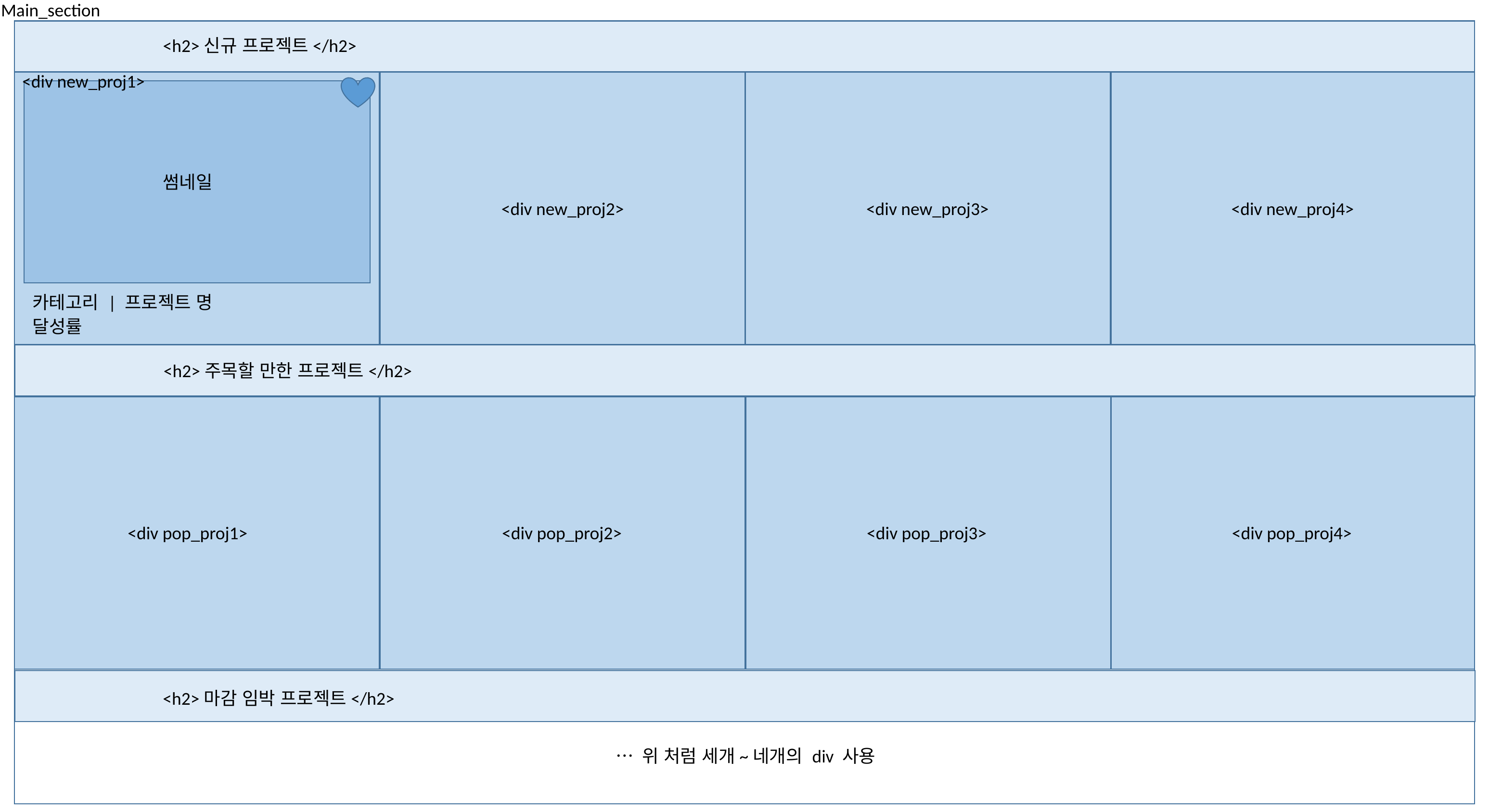

Main_section

<h2>신규 프로젝트</h2>
<div new_proj1>

썸네일
<div new_proj2>
<div new_proj3>
<div new_proj4>
카테고리 | 프로젝트 명
달성률

<h2>주목할 만한 프로젝트</h2>

<div pop_proj1>
<div pop_proj2>
<div pop_proj3>
<div pop_proj4>

<h2>마감 임박 프로젝트</h2>
… 위 처럼 세개~네개의 div 사용